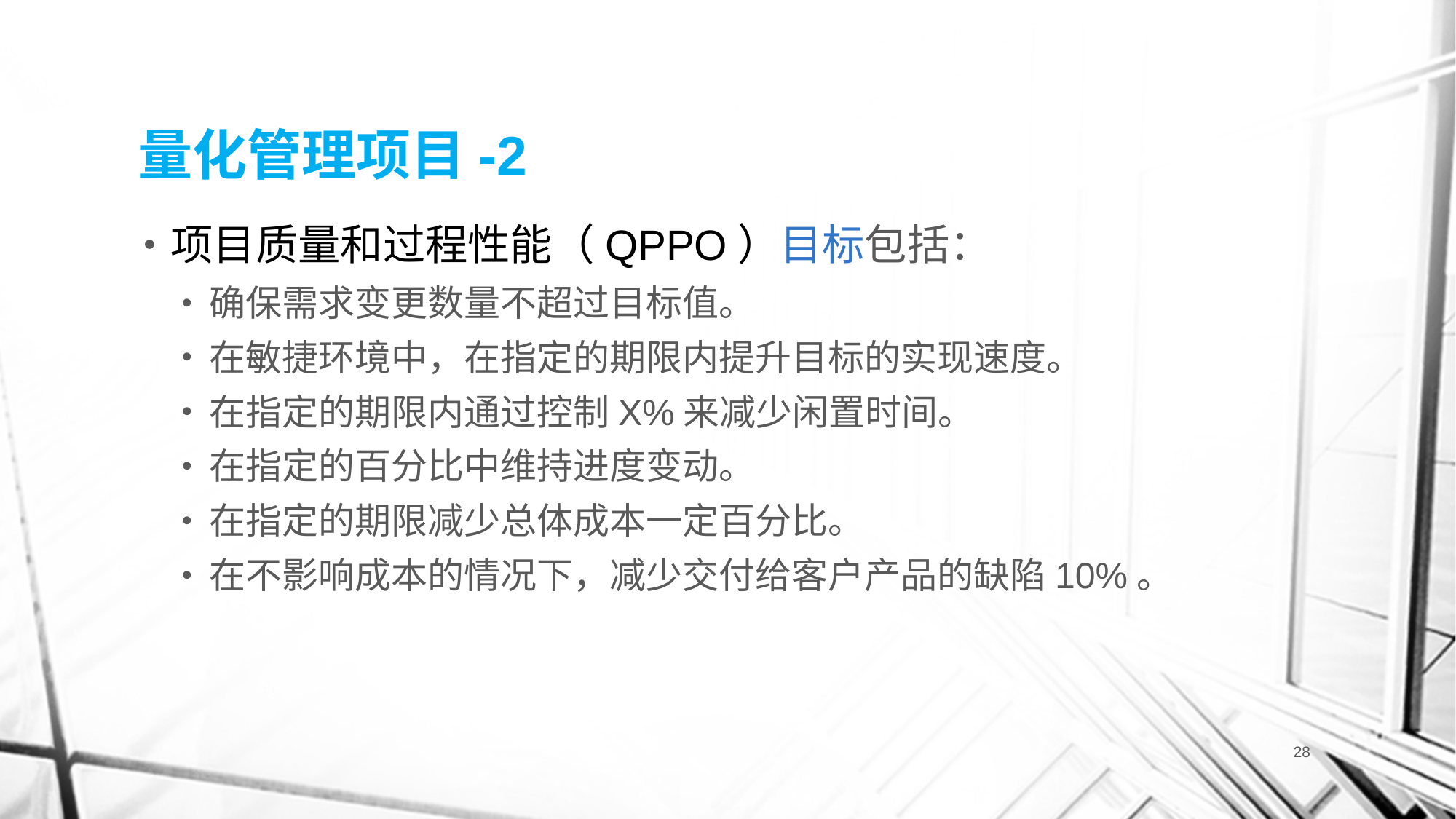

# 量化管理项目-2
项目质量和过程性能（QPPO）目标包括：
确保需求变更数量不超过目标值。
在敏捷环境中，在指定的期限内提升目标的实现速度。
在指定的期限内通过控制X%来减少闲置时间。
在指定的百分比中维持进度变动。
在指定的期限减少总体成本一定百分比。
在不影响成本的情况下，减少交付给客户产品的缺陷10%。
28